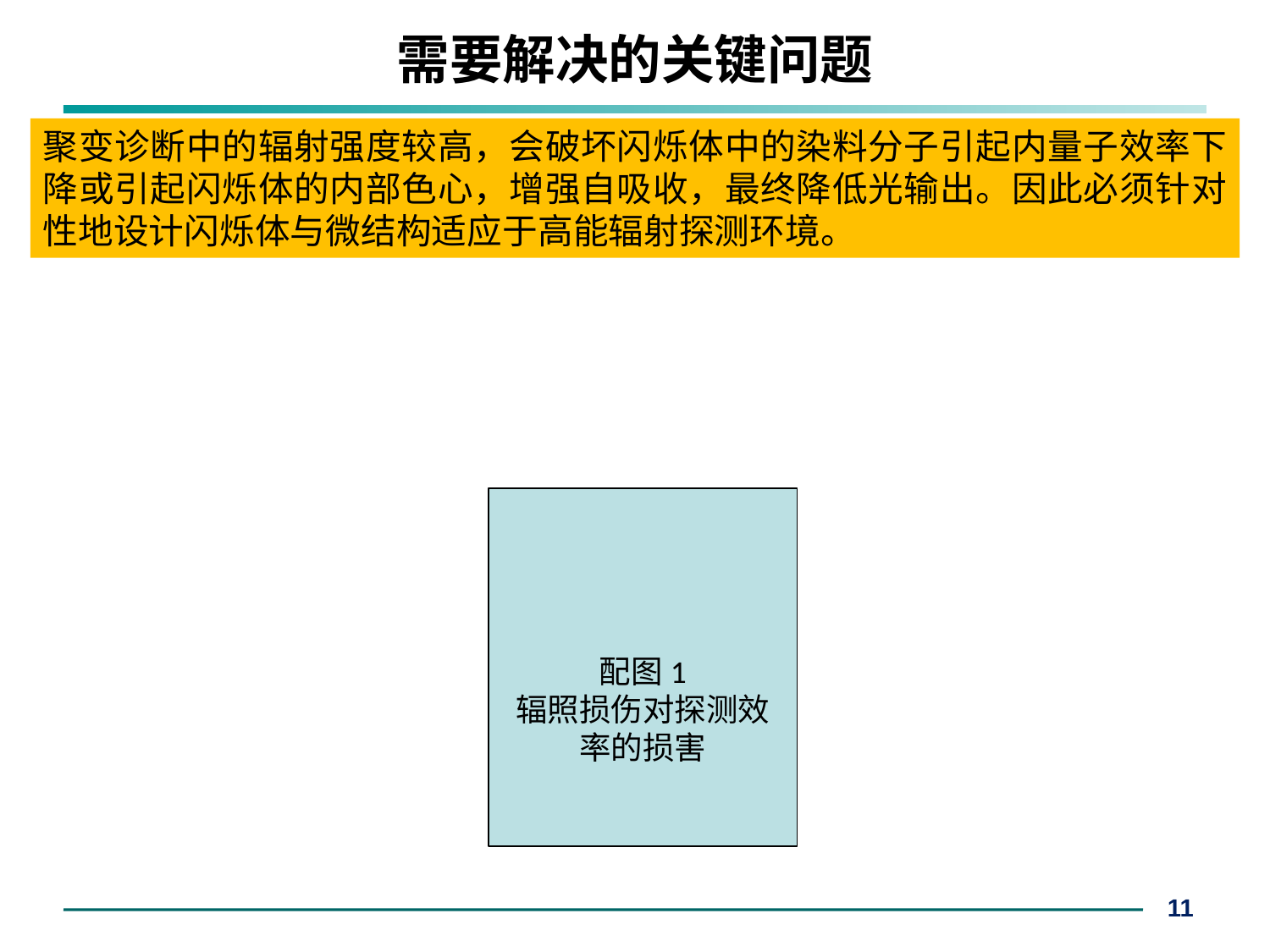

# 需要解决的关键问题
聚变诊断中的辐射强度较高，会破坏闪烁体中的染料分子引起内量子效率下降或引起闪烁体的内部色心，增强自吸收，最终降低光输出。因此必须针对性地设计闪烁体与微结构适应于高能辐射探测环境。

配图1
辐照损伤对探测效率的损害
11